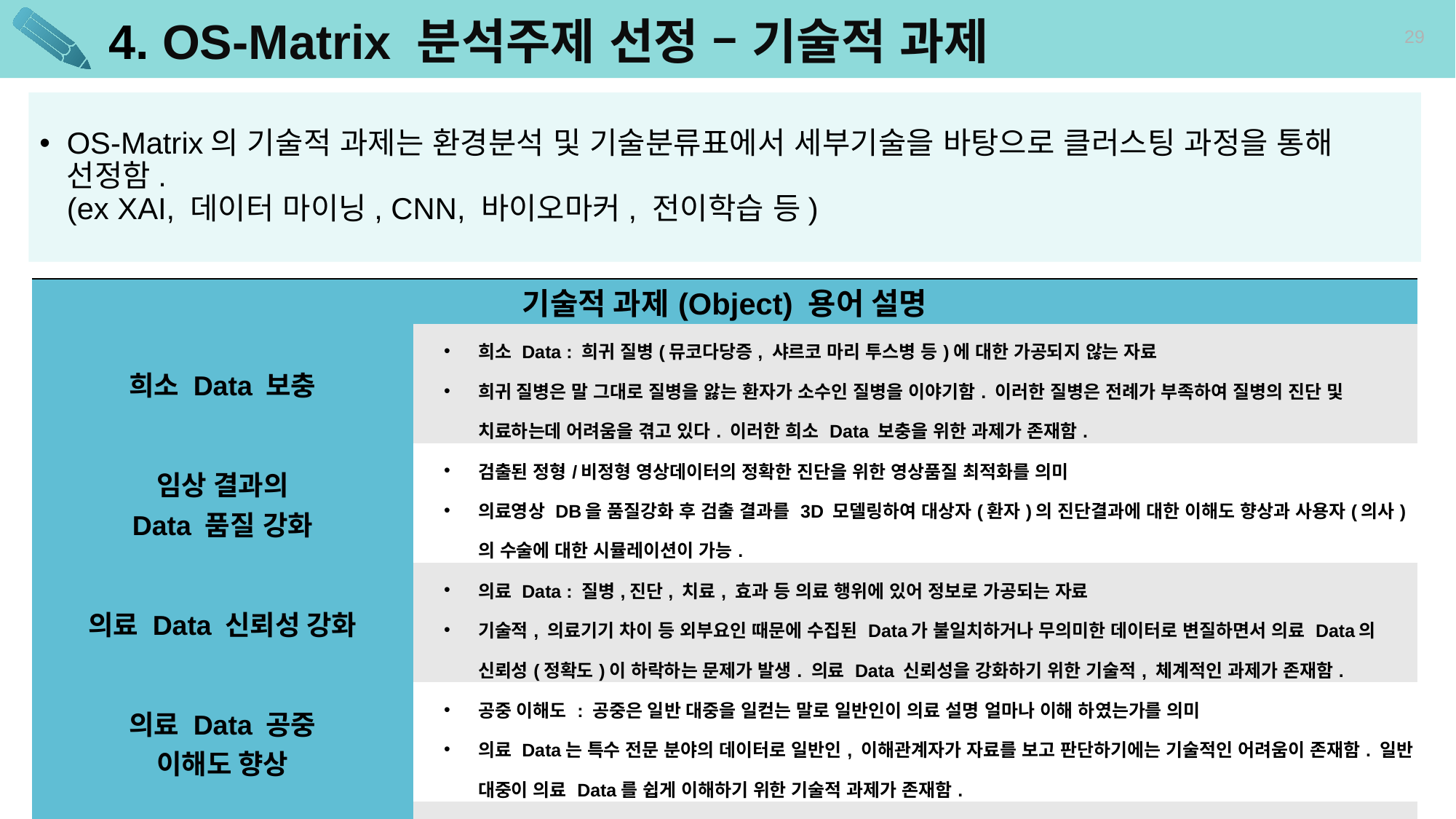

# 4. OS-Matrix 분석주제 선정 – 기술적 과제
29
OS-Matrix의 기술적 과제는 환경분석 및 기술분류표에서 세부기술을 바탕으로 클러스팅 과정을 통해 선정함.
(ex XAI, 데이터 마이닝, CNN, 바이오마커, 전이학습 등)
| 기술적 과제(Object) 용어 설명 |  |
| --- | --- |
| 희소 Data 보충 | 희소 Data : 희귀 질병(뮤코다당증, 샤르코 마리 투스병 등)에 대한 가공되지 않는 자료 희귀 질병은 말 그대로 질병을 앓는 환자가 소수인 질병을 이야기함. 이러한 질병은 전례가 부족하여 질병의 진단 및 치료하는데 어려움을 겪고 있다. 이러한 희소 Data 보충을 위한 과제가 존재함. |
| 임상 결과의 Data 품질 강화 | 검출된 정형/비정형 영상데이터의 정확한 진단을 위한 영상품질 최적화를 의미 의료영상 DB을 품질강화 후 검출 결과를 3D 모델링하여 대상자(환자)의 진단결과에 대한 이해도 향상과 사용자(의사)의 수술에 대한 시뮬레이션이 가능. |
| 의료 Data 신뢰성 강화 | 의료 Data : 질병,진단, 치료, 효과 등 의료 행위에 있어 정보로 가공되는 자료 기술적, 의료기기 차이 등 외부요인 때문에 수집된 Data가 불일치하거나 무의미한 데이터로 변질하면서 의료 Data의 신뢰성(정확도)이 하락하는 문제가 발생. 의료 Data 신뢰성을 강화하기 위한 기술적, 체계적인 과제가 존재함. |
| 의료 Data 공중 이해도 향상 | 공중 이해도 : 공중은 일반 대중을 일컫는 말로 일반인이 의료 설명 얼마나 이해 하였는가를 의미 의료 Data는 특수 전문 분야의 데이터로 일반인, 이해관계자가 자료를 보고 판단하기에는 기술적인 어려움이 존재함. 일반 대중이 의료 Data를 쉽게 이해하기 위한 기술적 과제가 존재함. |
| 체내외진단 의료 DB 활용 | 의료 DB : 질병 및 바이오 마커, CT 등 사람의 상태를 표현하는 자료의 데이터베이스 체내 의료기기, 체온계, 혈압계에서 측정된 자료를 활용, 저장하기 위해서는 다시 입력하거나 불가능한 번거로움이 있는 기술적 과제가 존재함. |